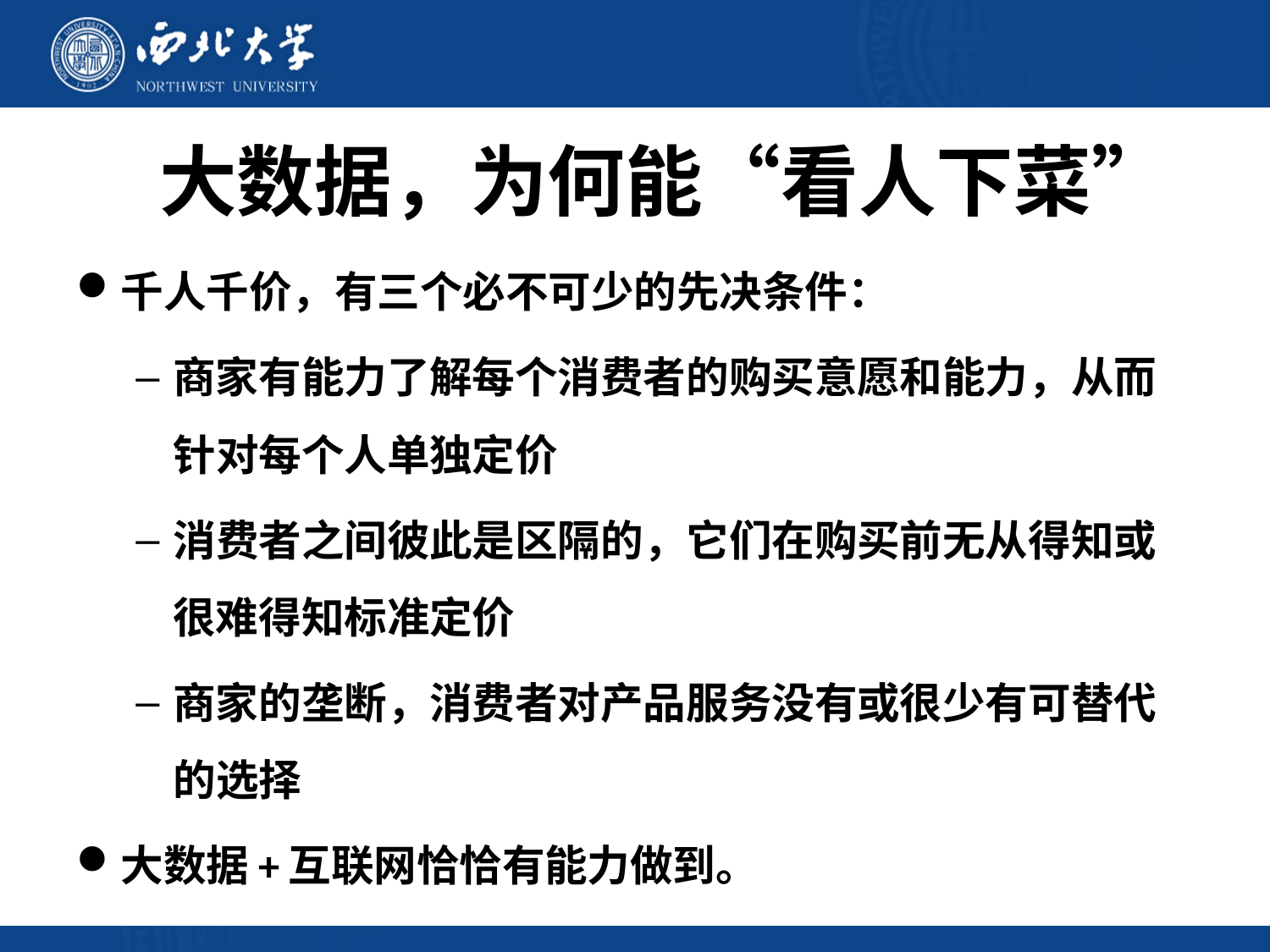

大数据，为何能“看人下菜”
千人千价，有三个必不可少的先决条件：
商家有能力了解每个消费者的购买意愿和能力，从而针对每个人单独定价
消费者之间彼此是区隔的，它们在购买前无从得知或很难得知标准定价
商家的垄断，消费者对产品服务没有或很少有可替代的选择
大数据+互联网恰恰有能力做到。